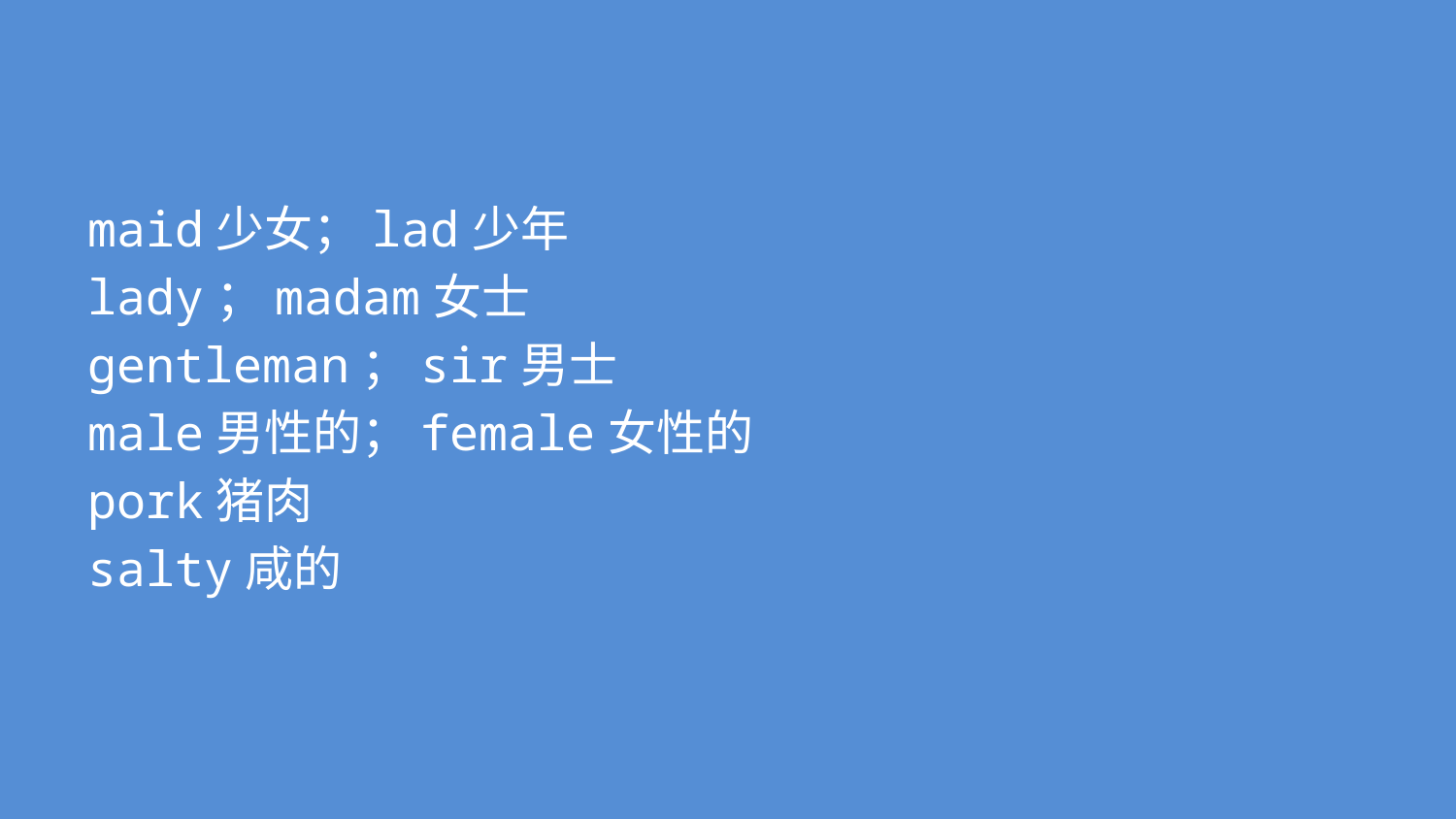

#
maid少女；lad少年
lady；madam女士
gentleman；sir男士
male男性的；female女性的
pork猪肉
salty咸的